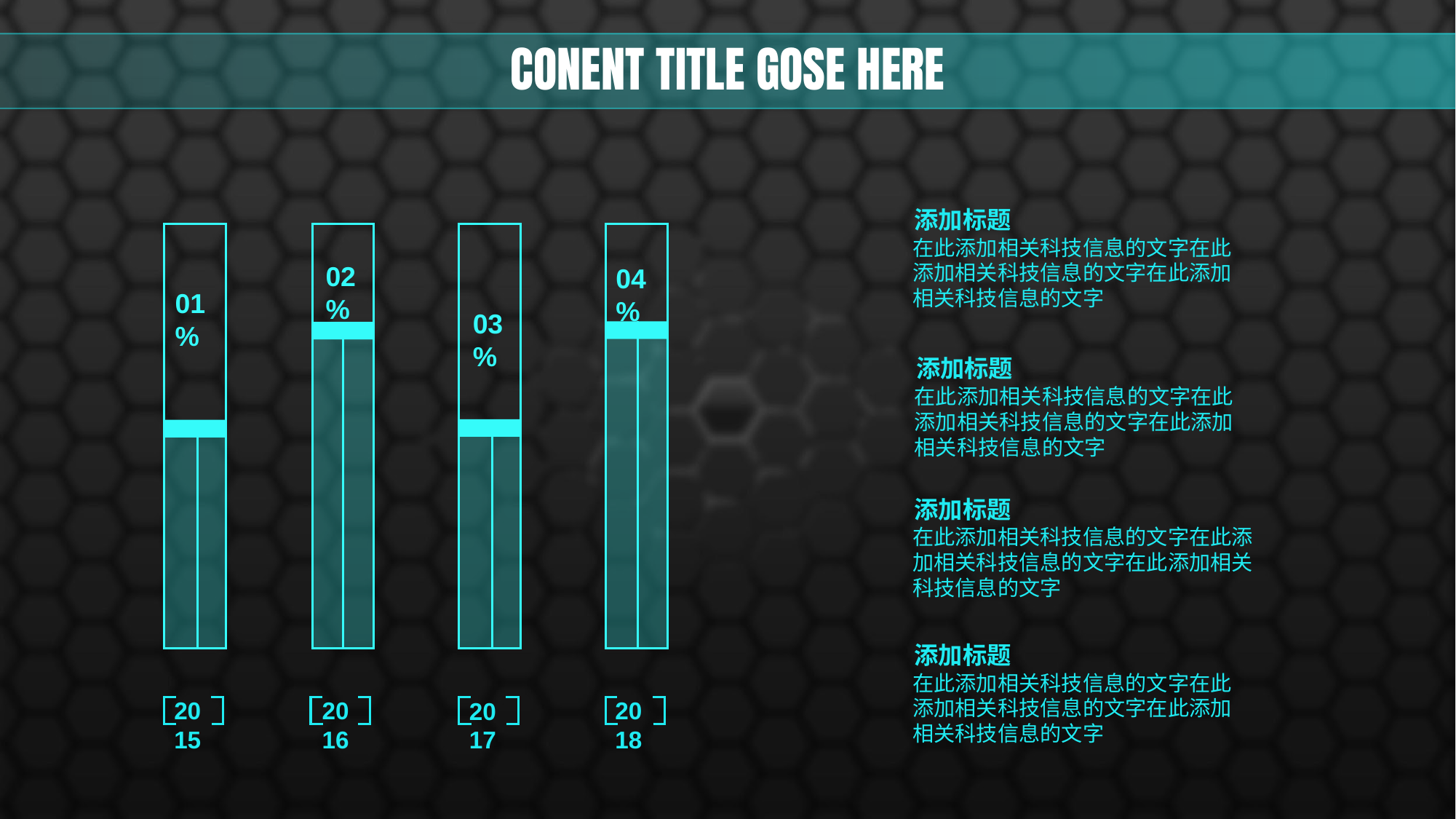

CONENT TITLE GOSE HERE
添加标题
在此添加相关科技信息的文字在此添加相关科技信息的文字在此添加相关科技信息的文字

02%
04%
01%
03%

添加标题
在此添加相关科技信息的文字在此添加相关科技信息的文字在此添加相关科技信息的文字

添加标题
在此添加相关科技信息的文字在此添加相关科技信息的文字在此添加相关科技信息的文字
添加标题
在此添加相关科技信息的文字在此添加相关科技信息的文字在此添加相关科技信息的文字
2015

2016

2018

2017